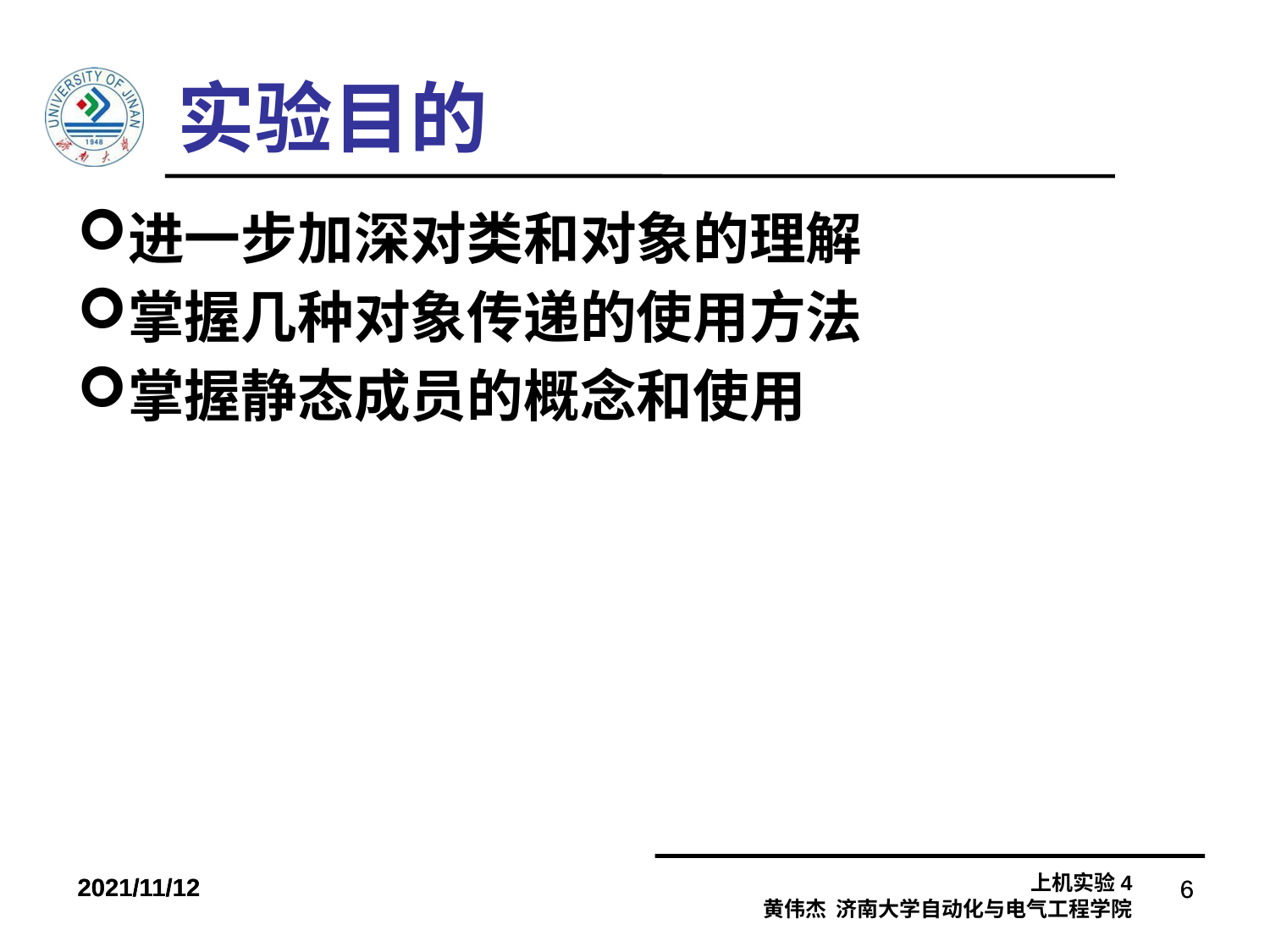

实验目的
进一步加深对类和对象的理解
掌握几种对象传递的使用方法
掌握静态成员的概念和使用
2021/11/12
2021/11/12
6
6